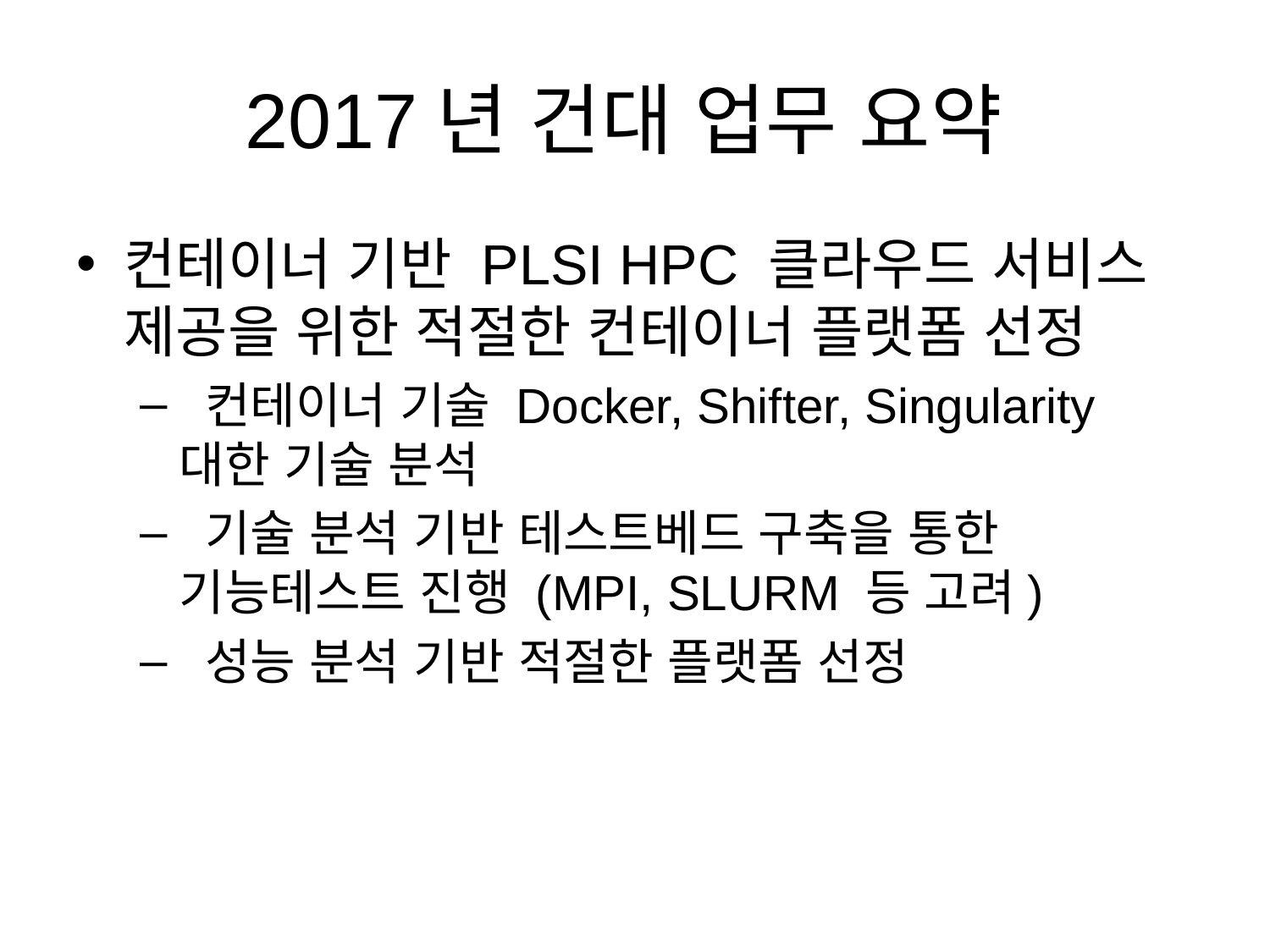

# 2017년 건대 업무 요약
컨테이너 기반 PLSI HPC 클라우드 서비스 제공을 위한 적절한 컨테이너 플랫폼 선정
 컨테이너 기술 Docker, Shifter, Singularity 대한 기술 분석
 기술 분석 기반 테스트베드 구축을 통한 기능테스트 진행 (MPI, SLURM 등 고려)
 성능 분석 기반 적절한 플랫폼 선정